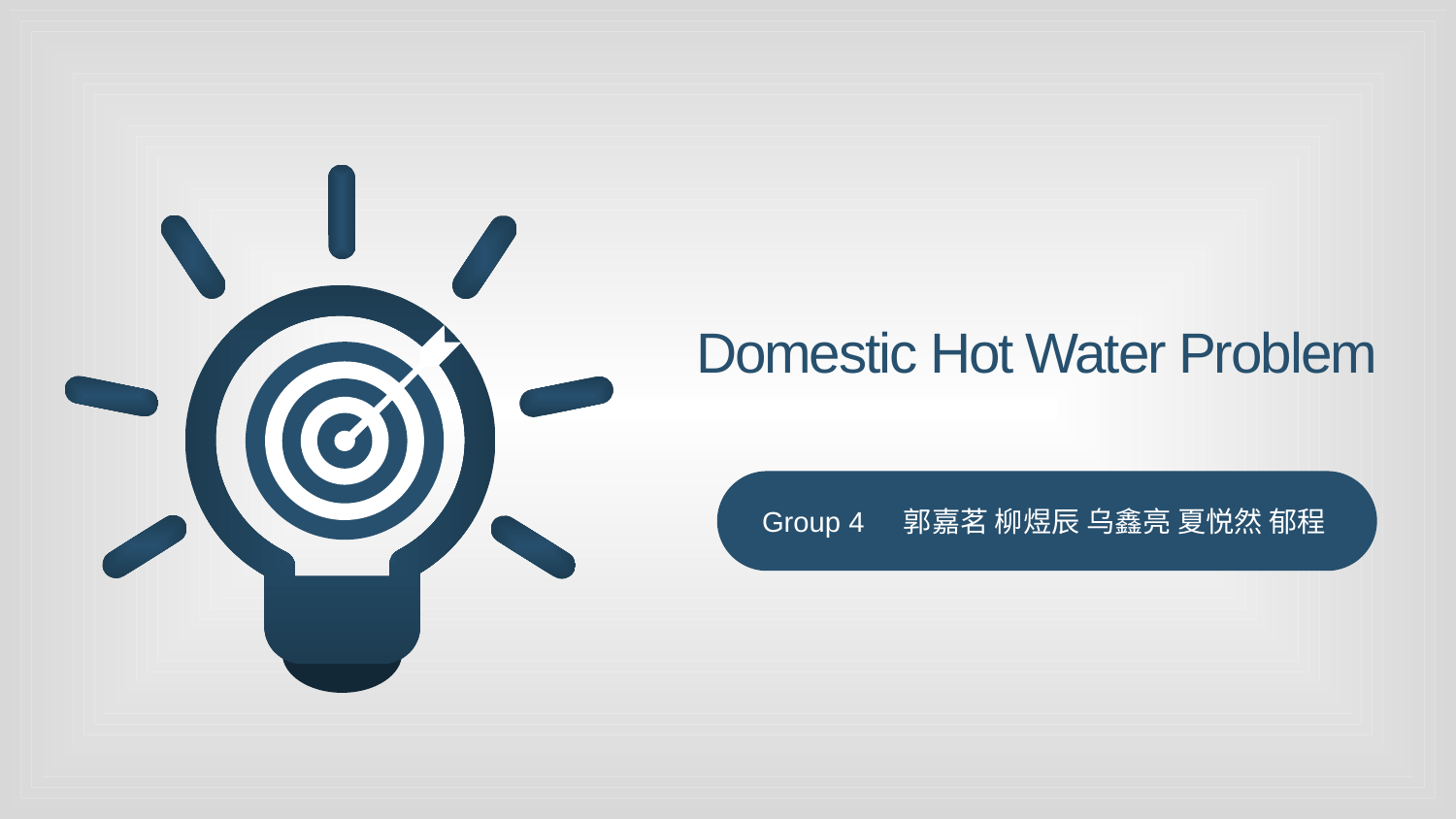

Domestic Hot Water Problem
  Group 4    郭嘉茗 柳煜辰 乌鑫亮 夏悦然 郁程